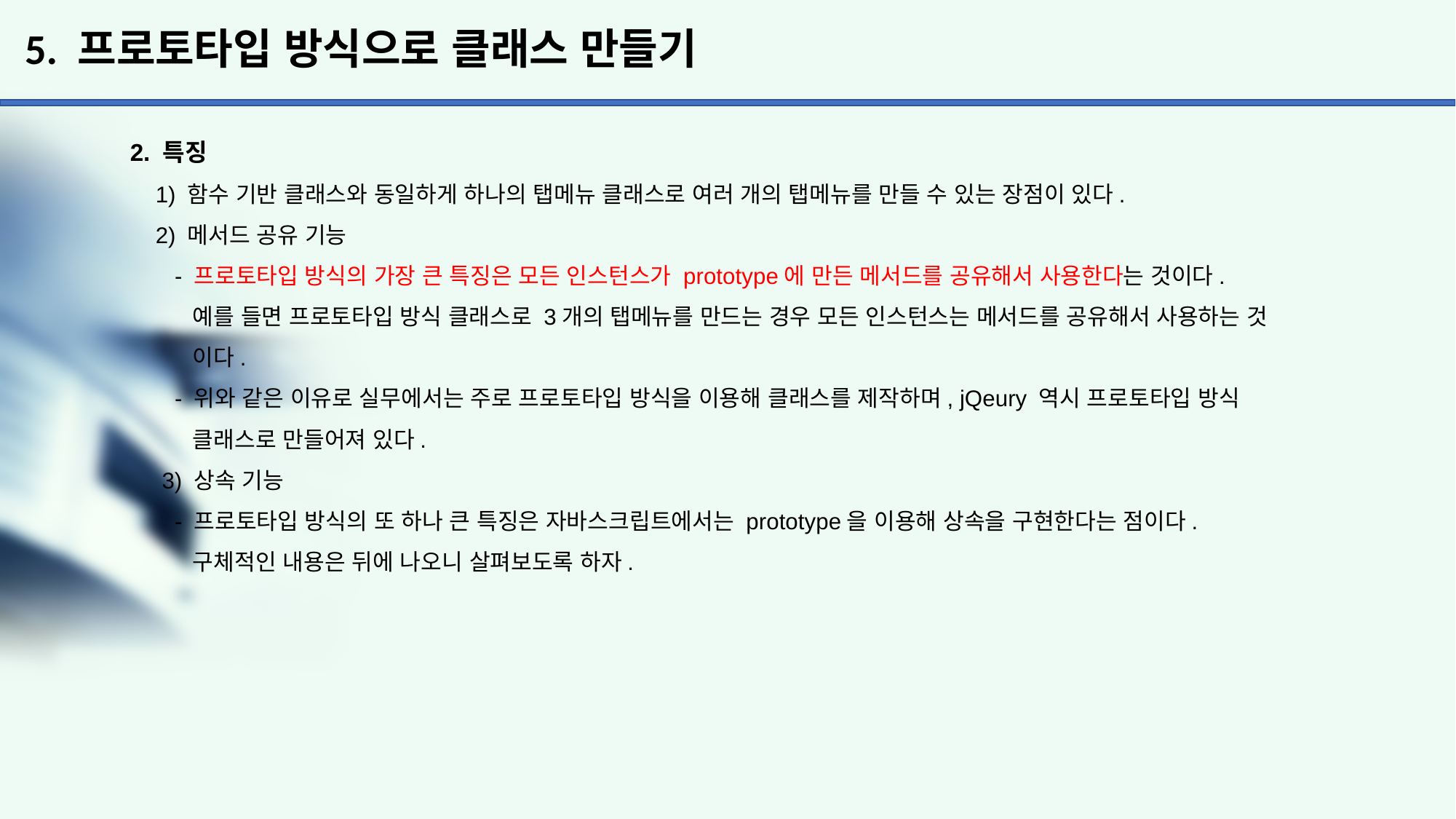

# 5. 프로토타입 방식으로 클래스 만들기
2. 특징
    1) 함수 기반 클래스와 동일하게 하나의 탭메뉴 클래스로 여러 개의 탭메뉴를 만들 수 있는 장점이 있다.
    2) 메서드 공유 기능
       - 프로토타입 방식의 가장 큰 특징은 모든 인스턴스가 prototype에 만든 메서드를 공유해서 사용한다는 것이다.
         예를 들면 프로토타입 방식 클래스로 3개의 탭메뉴를 만드는 경우 모든 인스턴스는 메서드를 공유해서 사용하는 것
         이다.
       - 위와 같은 이유로 실무에서는 주로 프로토타입 방식을 이용해 클래스를 제작하며, jQeury 역시 프로토타입 방식
         클래스로 만들어져 있다.
     3) 상속 기능
       - 프로토타입 방식의 또 하나 큰 특징은 자바스크립트에서는 prototype을 이용해 상속을 구현한다는 점이다.
         구체적인 내용은 뒤에 나오니 살펴보도록 하자.